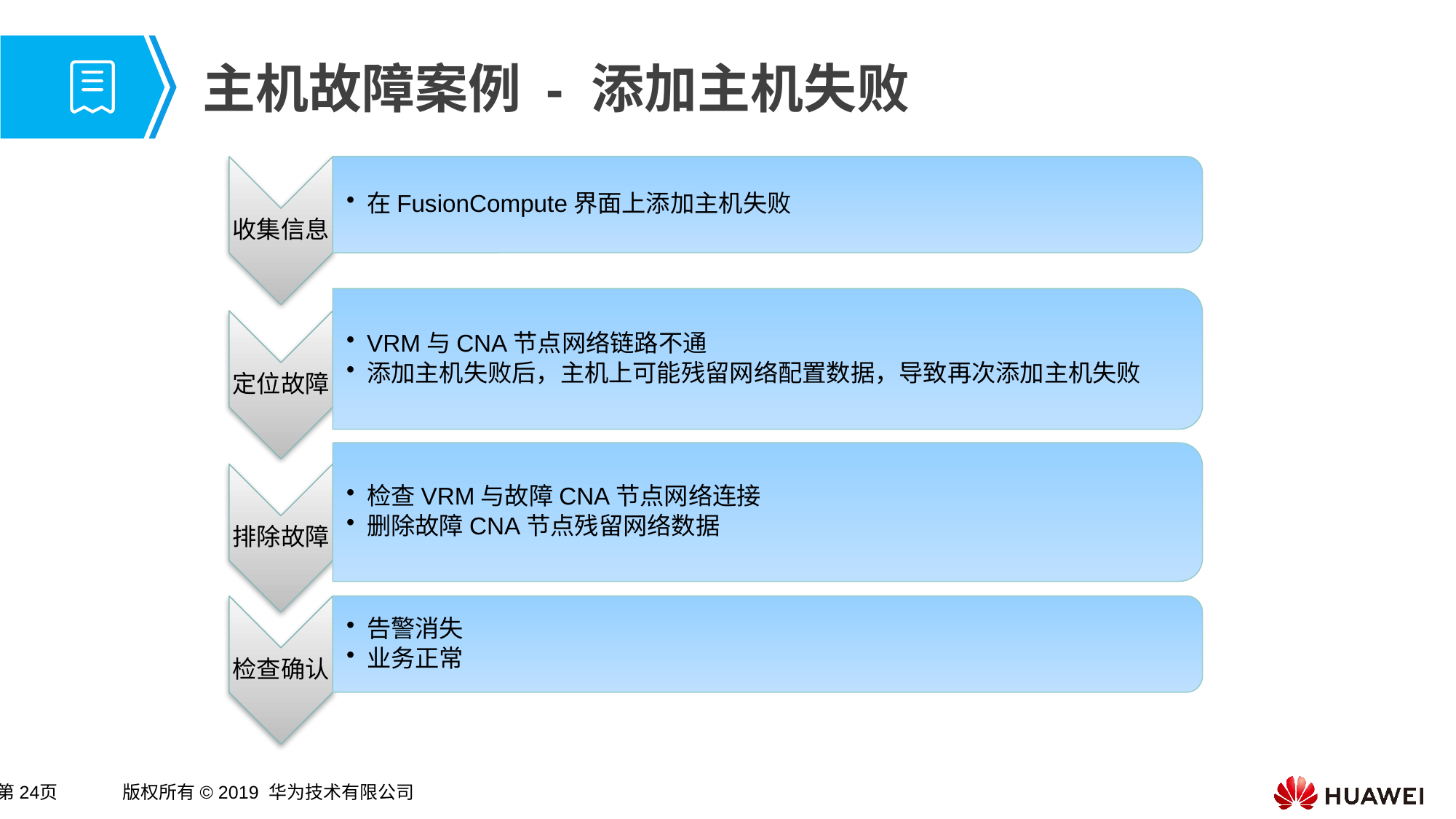

# 主机故障案例 - 添加主机失败
收集信息
在FusionCompute界面上添加主机失败
定位故障
VRM与CNA节点网络链路不通
添加主机失败后，主机上可能残留网络配置数据，导致再次添加主机失败
排除故障
检查VRM与故障CNA节点网络连接
删除故障CNA节点残留网络数据
检查确认
告警消失
业务正常